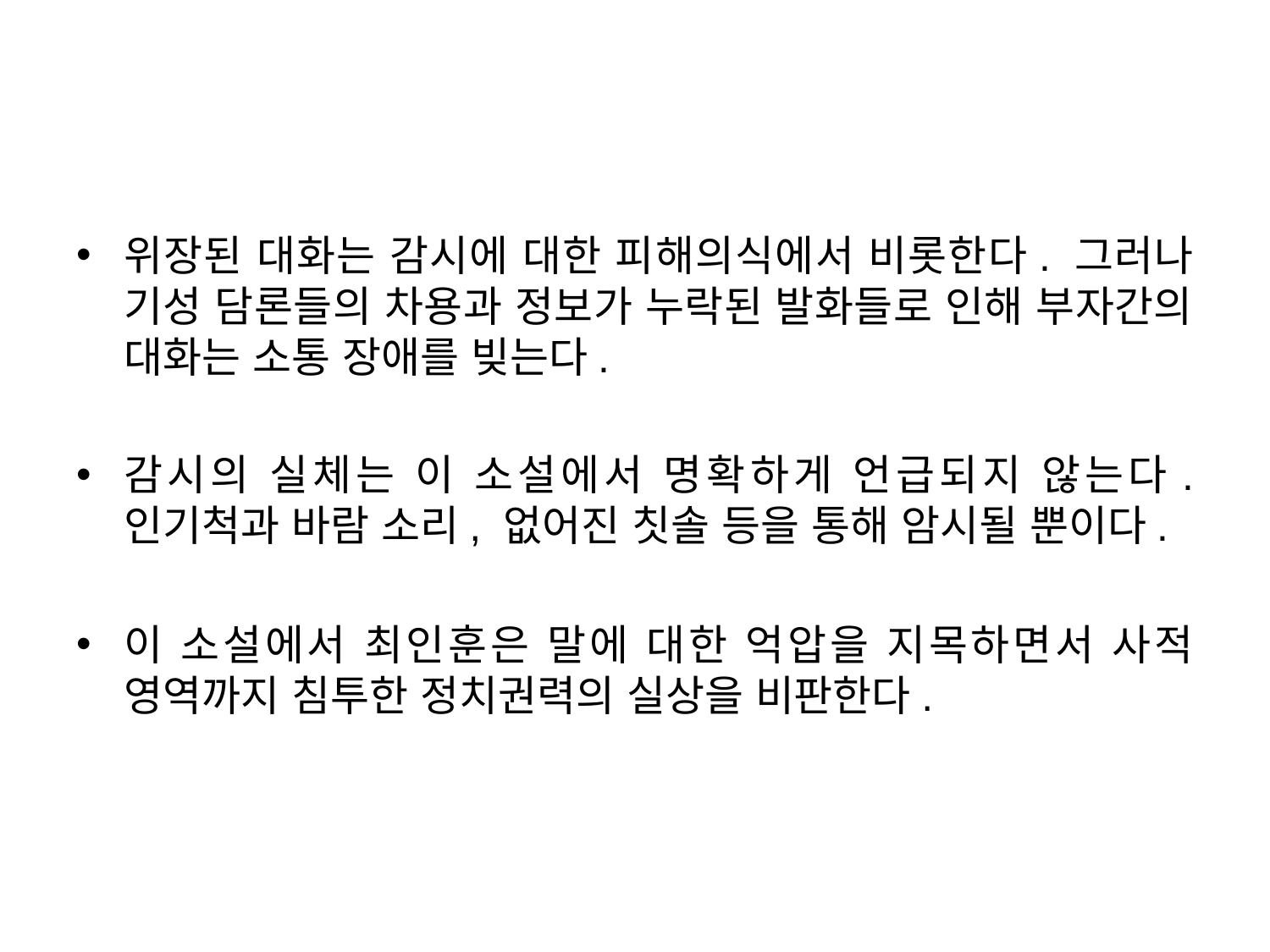

위장된 대화는 감시에 대한 피해의식에서 비롯한다. 그러나 기성 담론들의 차용과 정보가 누락된 발화들로 인해 부자간의 대화는 소통 장애를 빚는다.

감시의 실체는 이 소설에서 명확하게 언급되지 않는다. 인기척과 바람 소리, 없어진 칫솔 등을 통해 암시될 뿐이다.

이 소설에서 최인훈은 말에 대한 억압을 지목하면서 사적 영역까지 침투한 정치권력의 실상을 비판한다.